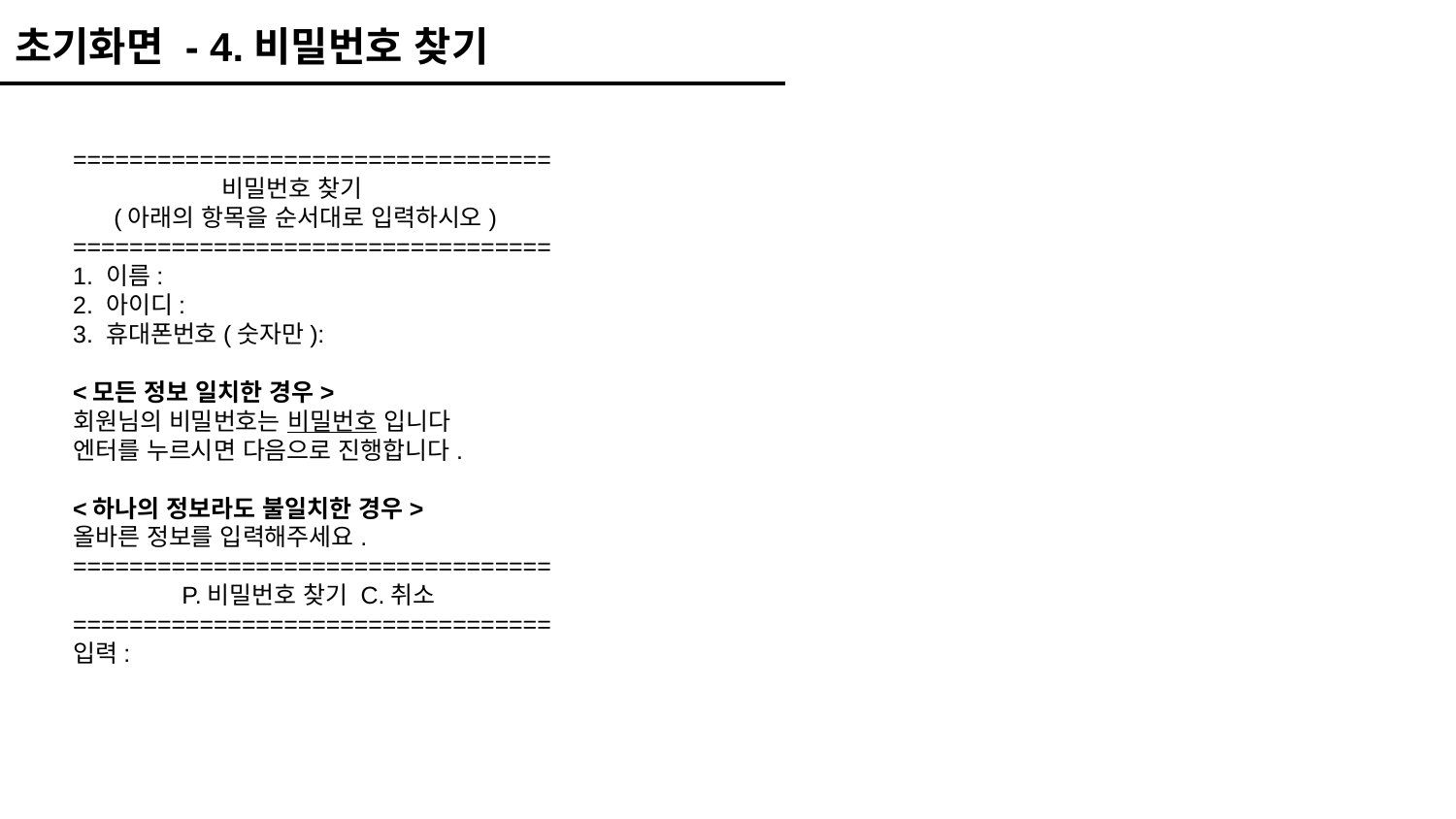

초기화면 - 4.비밀번호 찾기
==================================
                     비밀번호 찾기
      (아래의 항목을 순서대로 입력하시오)
==================================
1. 이름:
2. 아이디:
3. 휴대폰번호(숫자만):

<모든 정보 일치한 경우>
회원님의 비밀번호는 비밀번호 입니다
엔터를 누르시면 다음으로 진행합니다.

<하나의 정보라도 불일치한 경우>
올바른 정보를 입력해주세요.
==================================
                P.비밀번호 찾기 C.취소
==================================
입력: